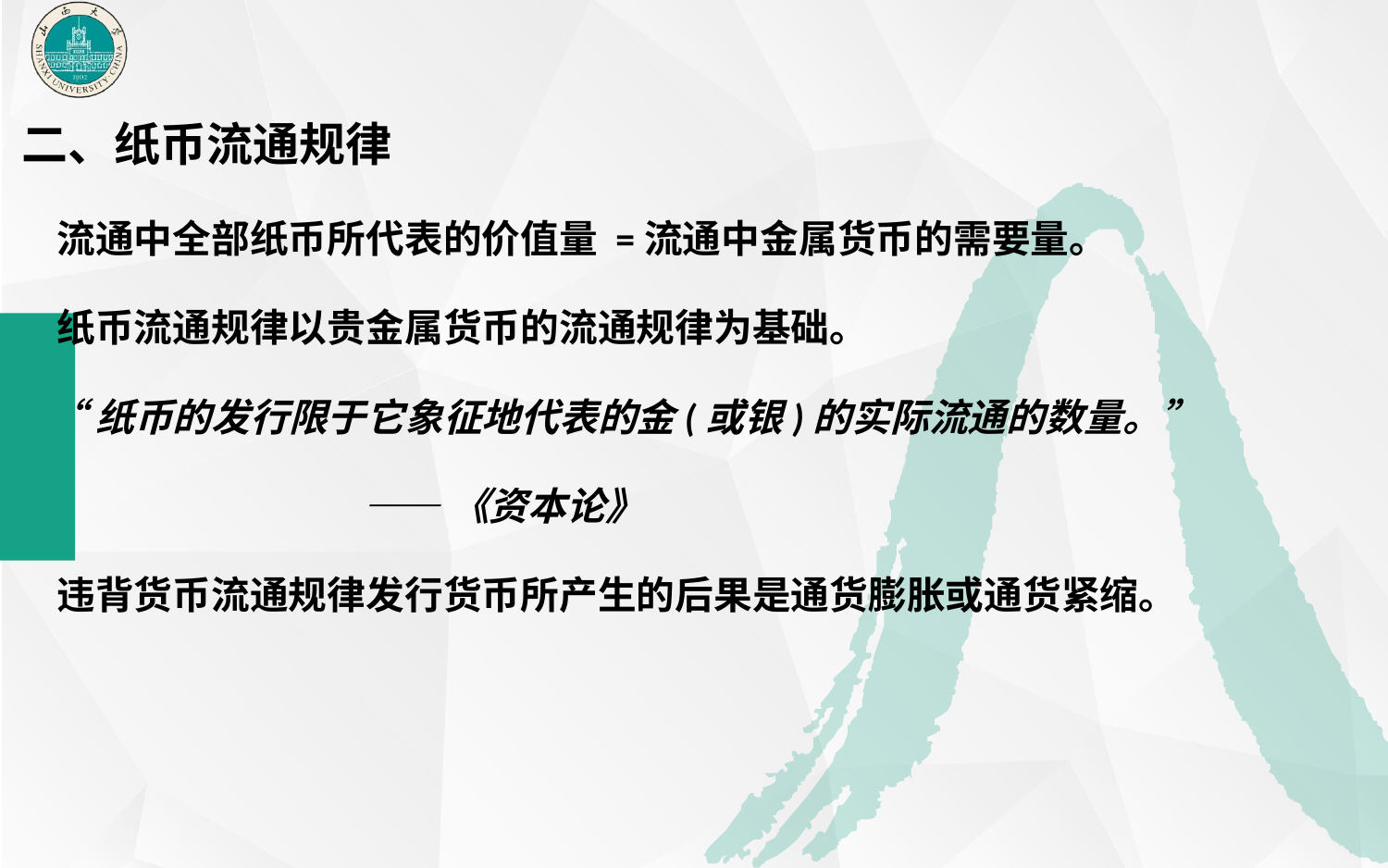

二、纸币流通规律
   流通中全部纸币所代表的价值量 =流通中金属货币的需要量。
   纸币流通规律以贵金属货币的流通规律为基础。
   “纸币的发行限于它象征地代表的金(或银)的实际流通的数量。”
                                       ——《资本论》
   违背货币流通规律发行货币所产生的后果是通货膨胀或通货紧缩。